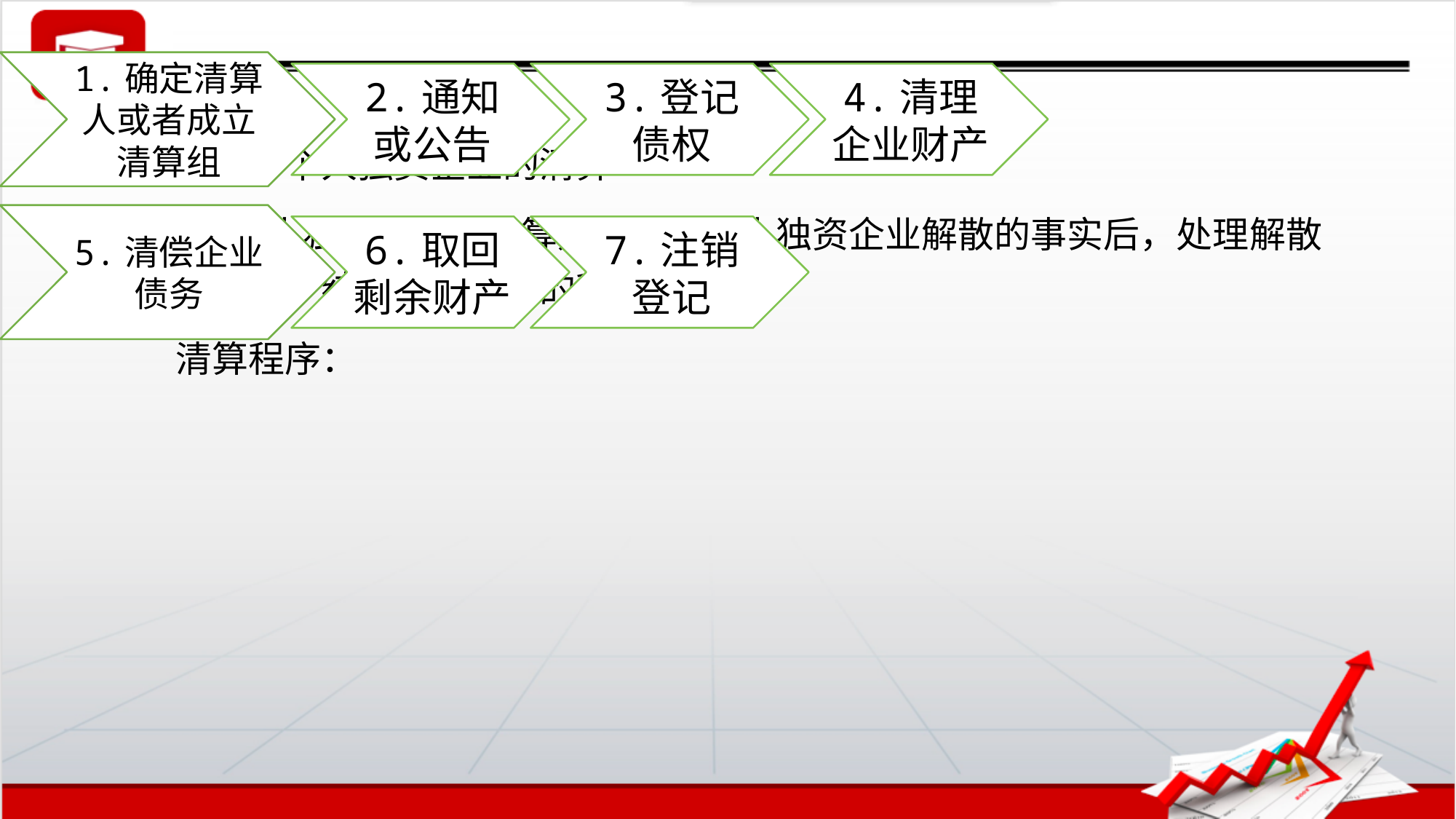

（二）个人独资企业的清算
个人独资企业的清算是指出现个人独资企业解散的事实后，处理解散企业未了结的法律关系的程序。
清算程序：
1.确定清算人或者成立清算组
2.通知或公告
3.登记债权
4.清理企业财产
5.清偿企业债务
6.取回剩余财产
7.注销登记